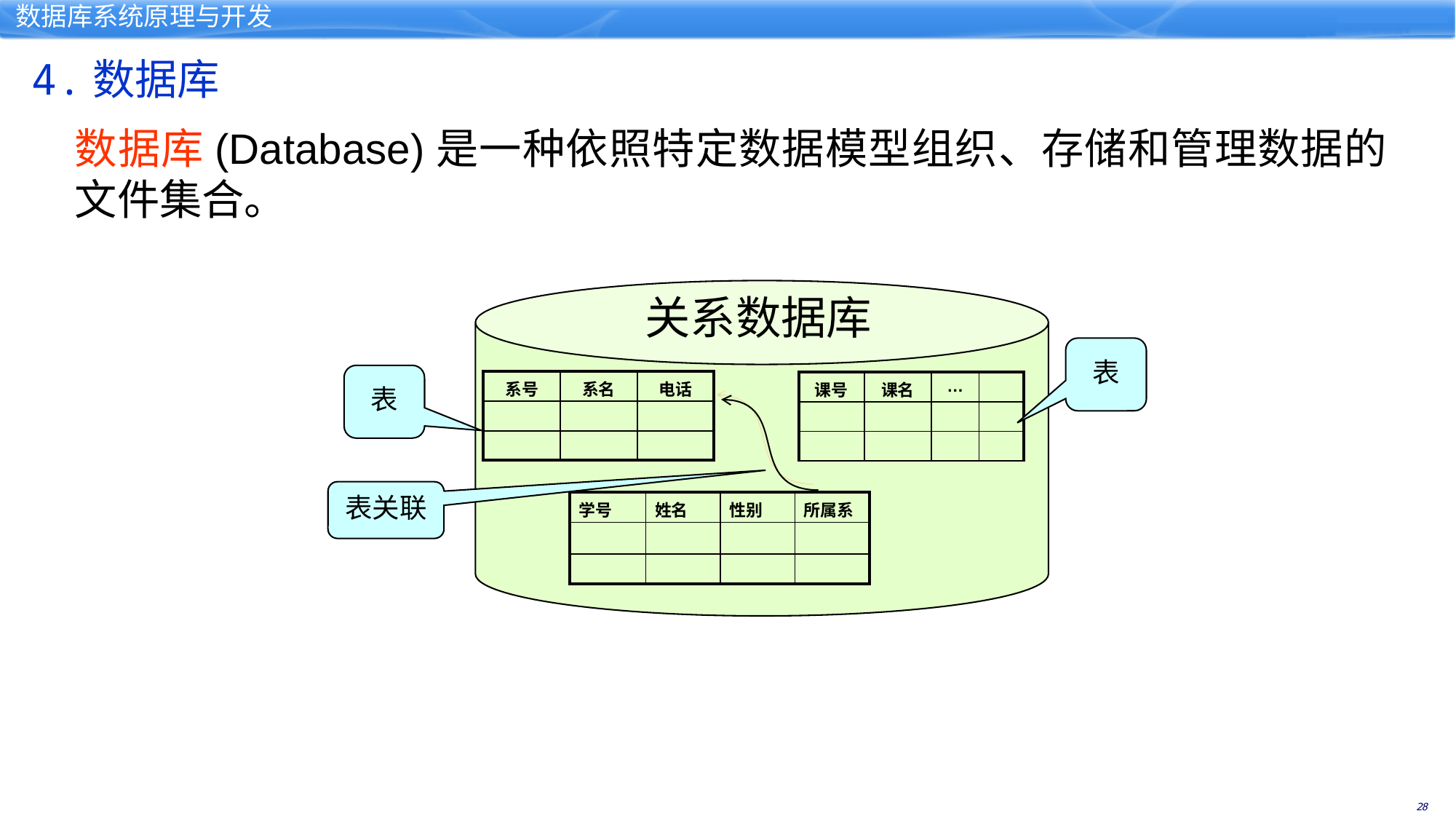

4.数据库
数据库(Database)是一种依照特定数据模型组织、存储和管理数据的文件集合。

关系数据库
表
表
| 系号 | 系名 | 电话 |
| --- | --- | --- |
|  |  |  |
|  |  |  |
| 课号 | 课名 | … |  |
| --- | --- | --- | --- |
|  |  |  |  |
|  |  |  |  |
表关联
| 学号 | 姓名 | 性别 | 所属系 |
| --- | --- | --- | --- |
|  |  |  |  |
|  |  |  |  |